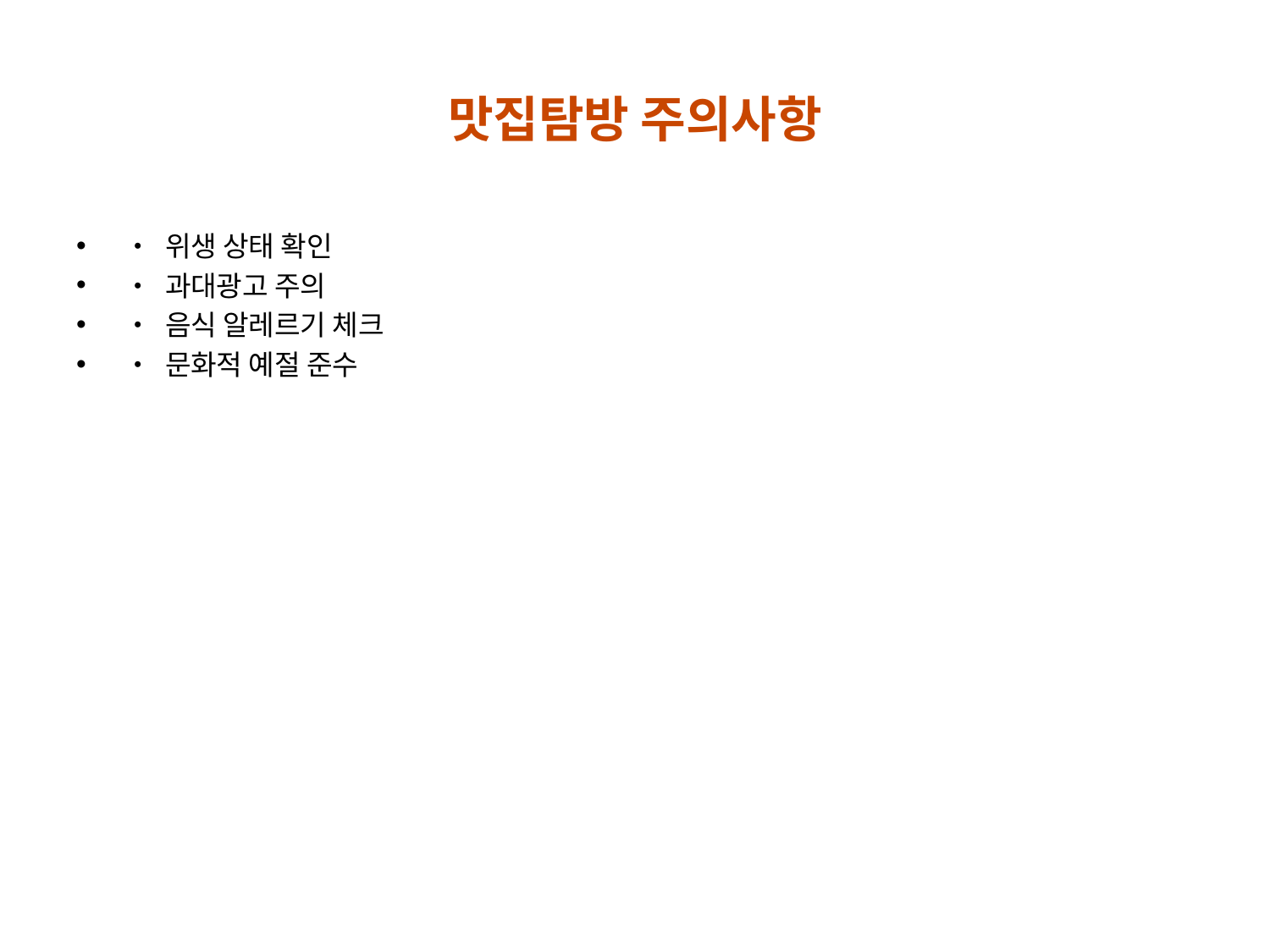

# 맛집탐방 주의사항
• 위생 상태 확인
• 과대광고 주의
• 음식 알레르기 체크
• 문화적 예절 준수